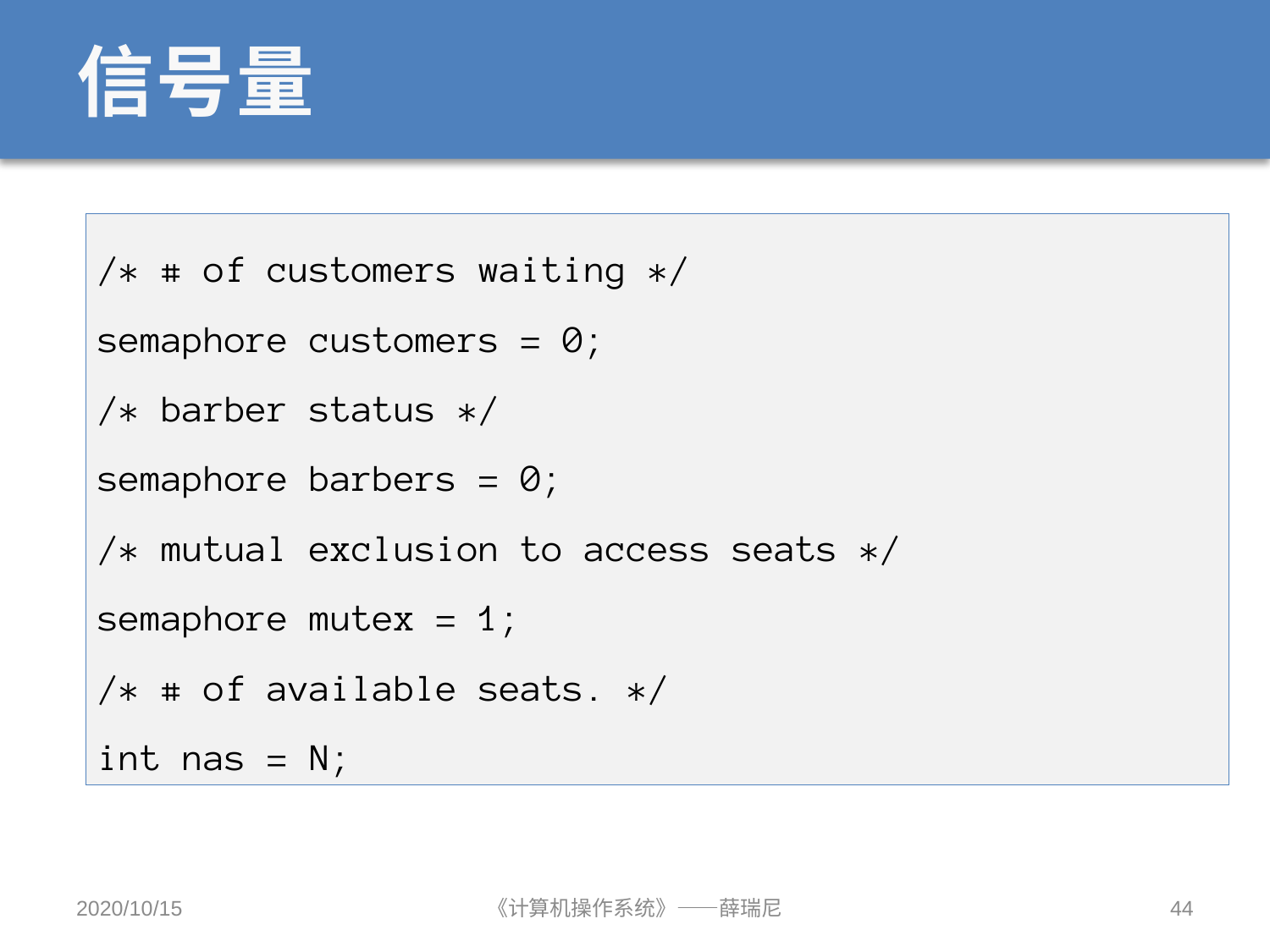

# 信号量
/* # of customers waiting */
semaphore customers = 0;
/* barber status */
semaphore barbers = 0;
/* mutual exclusion to access seats */
semaphore mutex = 1;
/* # of available seats. */
int nas = N;
2020/10/15
《计算机操作系统》——薛瑞尼
44